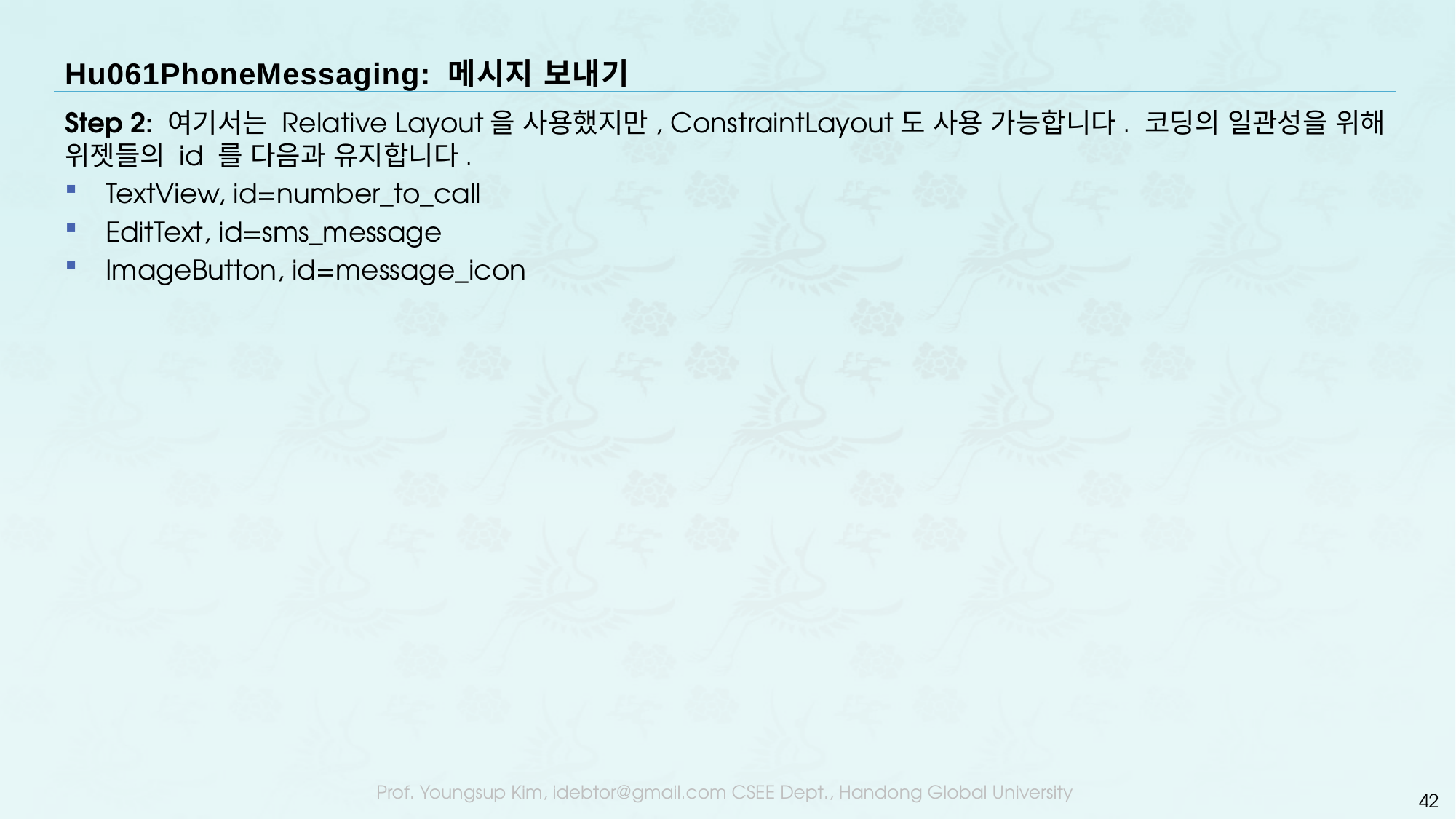

# Hu061PhoneMessaging: 메시지 보내기
Step 2: 여기서는 Relative Layout을 사용했지만, ConstraintLayout도 사용 가능합니다. 코딩의 일관성을 위해 위젯들의 id 를 다음과 유지합니다.
TextView, id=number_to_call
EditText, id=sms_message
ImageButton, id=message_icon

42